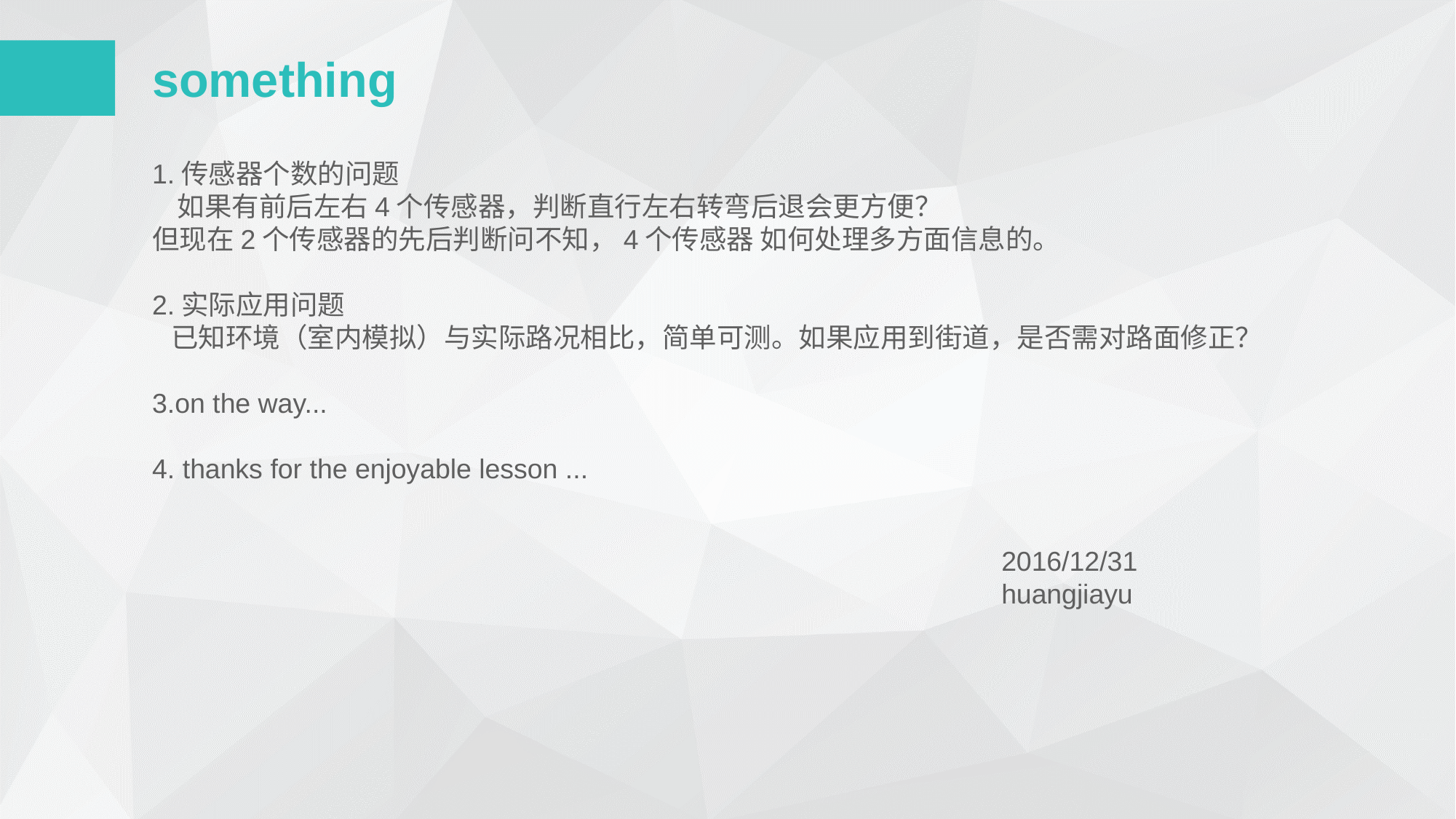

something

1.传感器个数的问题
   如果有前后左右4个传感器，判断直行左右转弯后退会更方便？
但现在2个传感器的先后判断问不知，4个传感器 如何处理多方面信息的。

2.实际应用问题
  已知环境（室内模拟）与实际路况相比，简单可测。如果应用到街道，是否需对路面修正？

3.on the way...

4. thanks for the enjoyable lesson ...

2016/12/31
huangjiayu